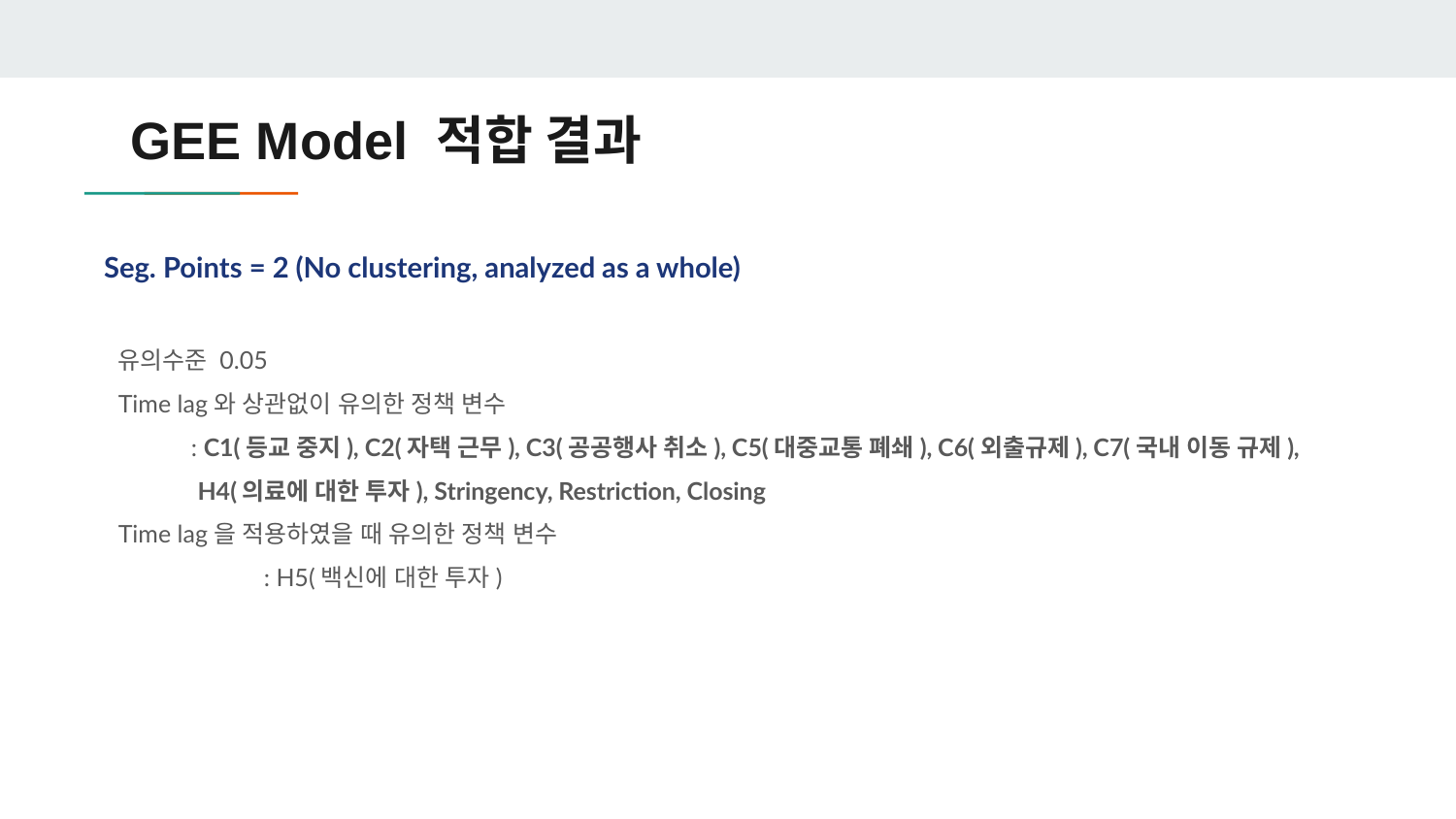

# GEE Model 적합 결과
Seg. Points = 2 (No clustering, analyzed as a whole)

유의수준 0.05
Time lag와 상관없이 유의한 정책 변수
: C1(등교 중지), C2(자택 근무), C3(공공행사 취소), C5(대중교통 폐쇄), C6(외출규제), C7(국내 이동 규제),
 H4(의료에 대한 투자), Stringency, Restriction, Closing
Time lag을 적용하였을 때 유의한 정책 변수
	: H5(백신에 대한 투자)